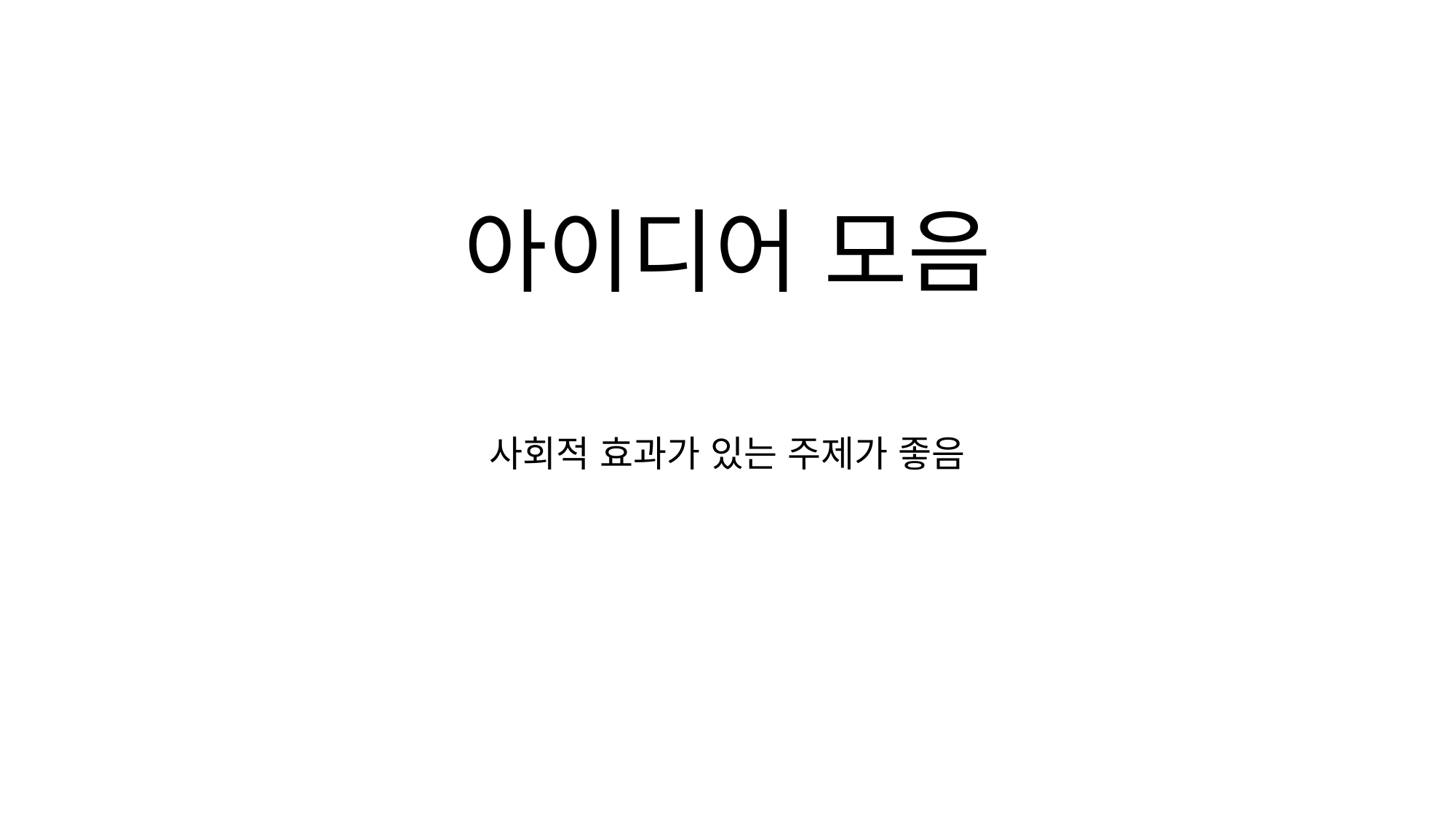

# 아이디어 모음
사회적 효과가 있는 주제가 좋음